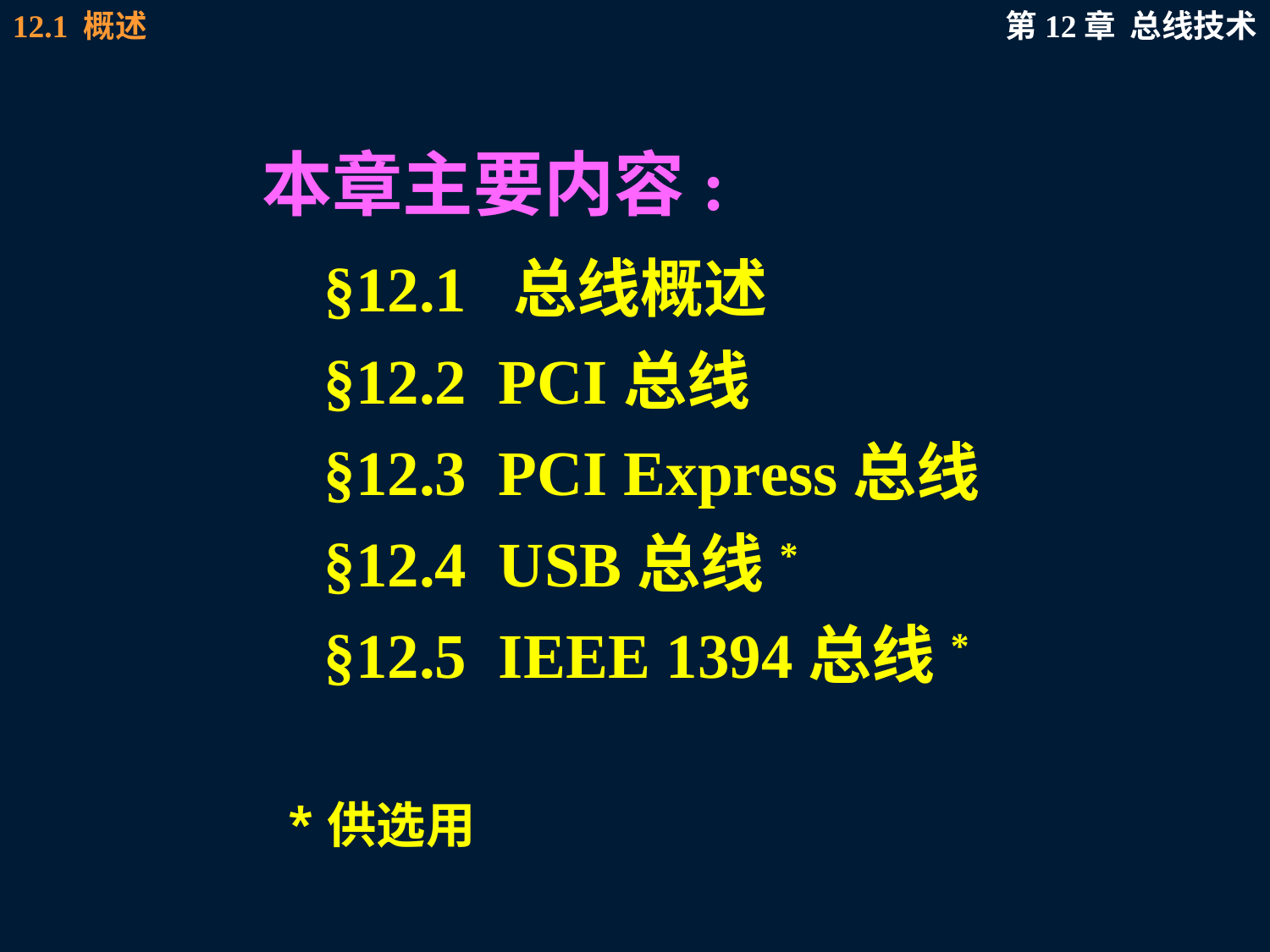

本章主要内容:
   	§12.1  总线概述
   	§12.2  PCI总线
    	§12.3  PCI Express总线
    	§12.4  USB总线*
    	§12.5  IEEE 1394总线*

   *供选用